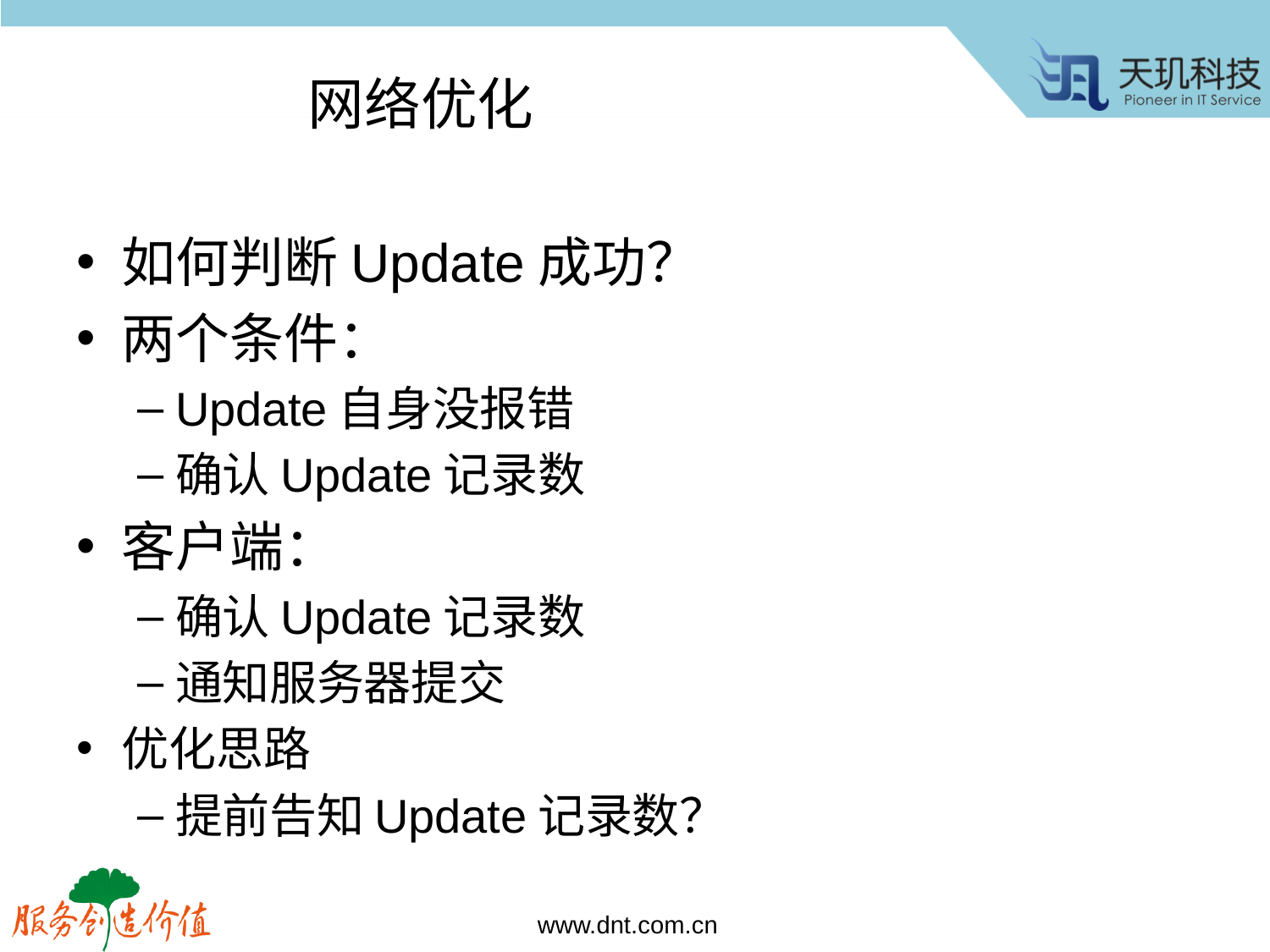

# 网络优化
如何判断Update成功？
两个条件：
Update自身没报错
确认Update记录数
客户端：
确认Update记录数
通知服务器提交
优化思路
提前告知Update记录数？